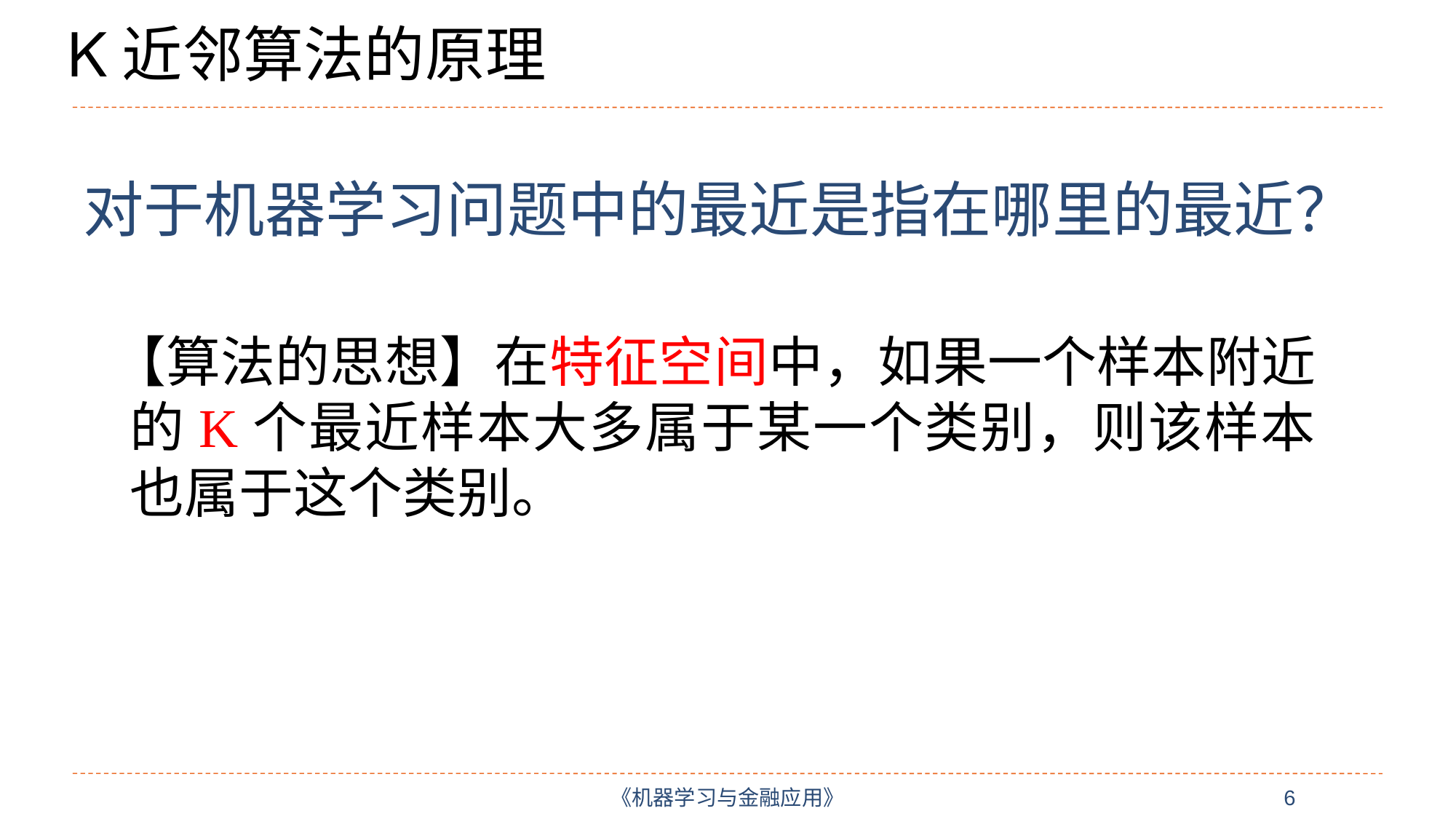

# K近邻算法的原理
对于机器学习问题中的最近是指在哪里的最近？
【算法的思想】在特征空间中，如果一个样本附近的K个最近样本大多属于某一个类别，则该样本也属于这个类别。